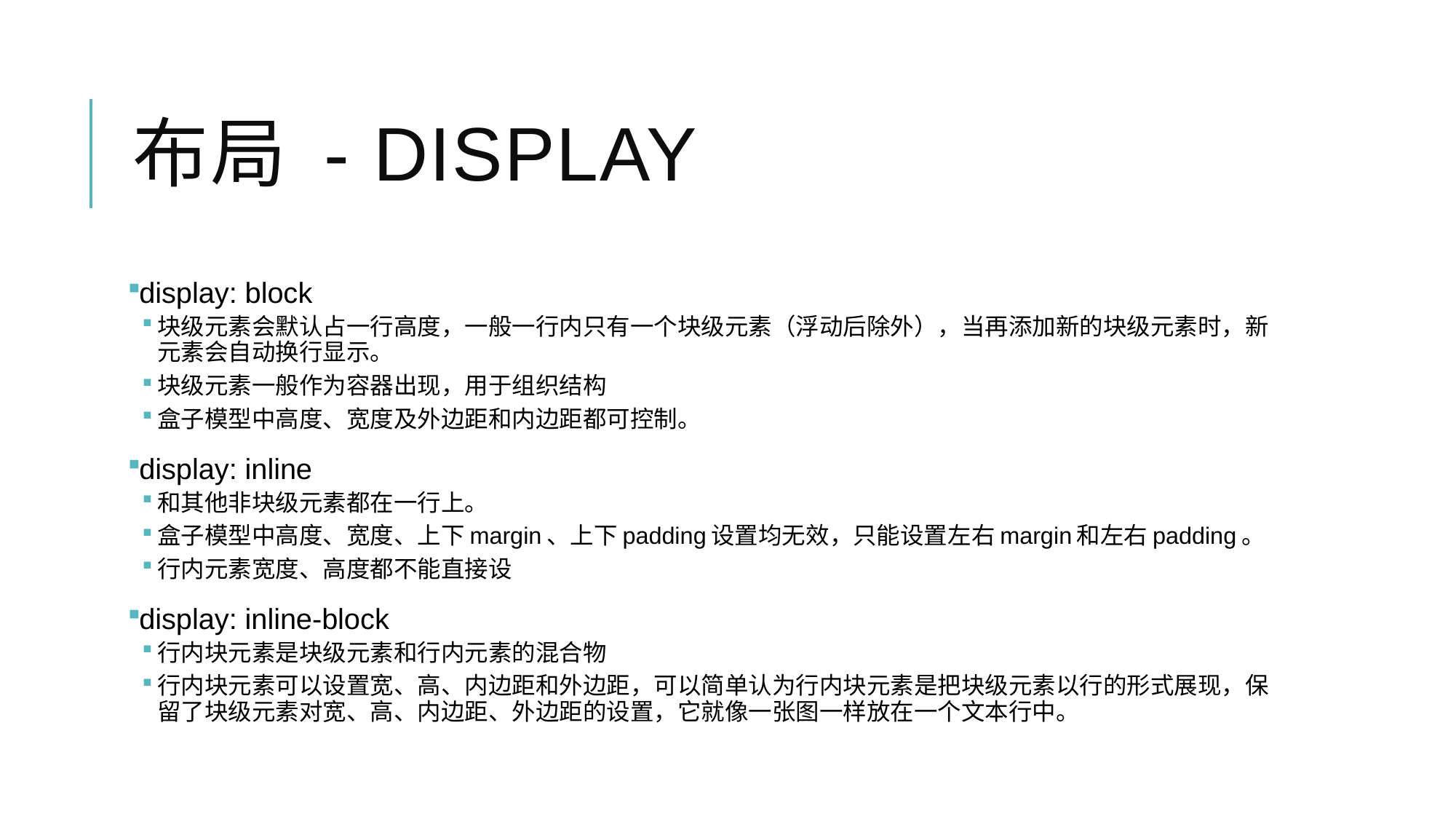

# 布局 - display
display: block
块级元素会默认占一行高度，一般一行内只有一个块级元素（浮动后除外），当再添加新的块级元素时，新元素会自动换行显示。
块级元素一般作为容器出现，用于组织结构
盒子模型中高度、宽度及外边距和内边距都可控制。
display: inline
和其他非块级元素都在一行上。
盒子模型中高度、宽度、上下margin、上下padding设置均无效，只能设置左右margin和左右padding。
行内元素宽度、高度都不能直接设
display: inline-block
行内块元素是块级元素和行内元素的混合物
行内块元素可以设置宽、高、内边距和外边距，可以简单认为行内块元素是把块级元素以行的形式展现，保留了块级元素对宽、高、内边距、外边距的设置，它就像一张图一样放在一个文本行中。